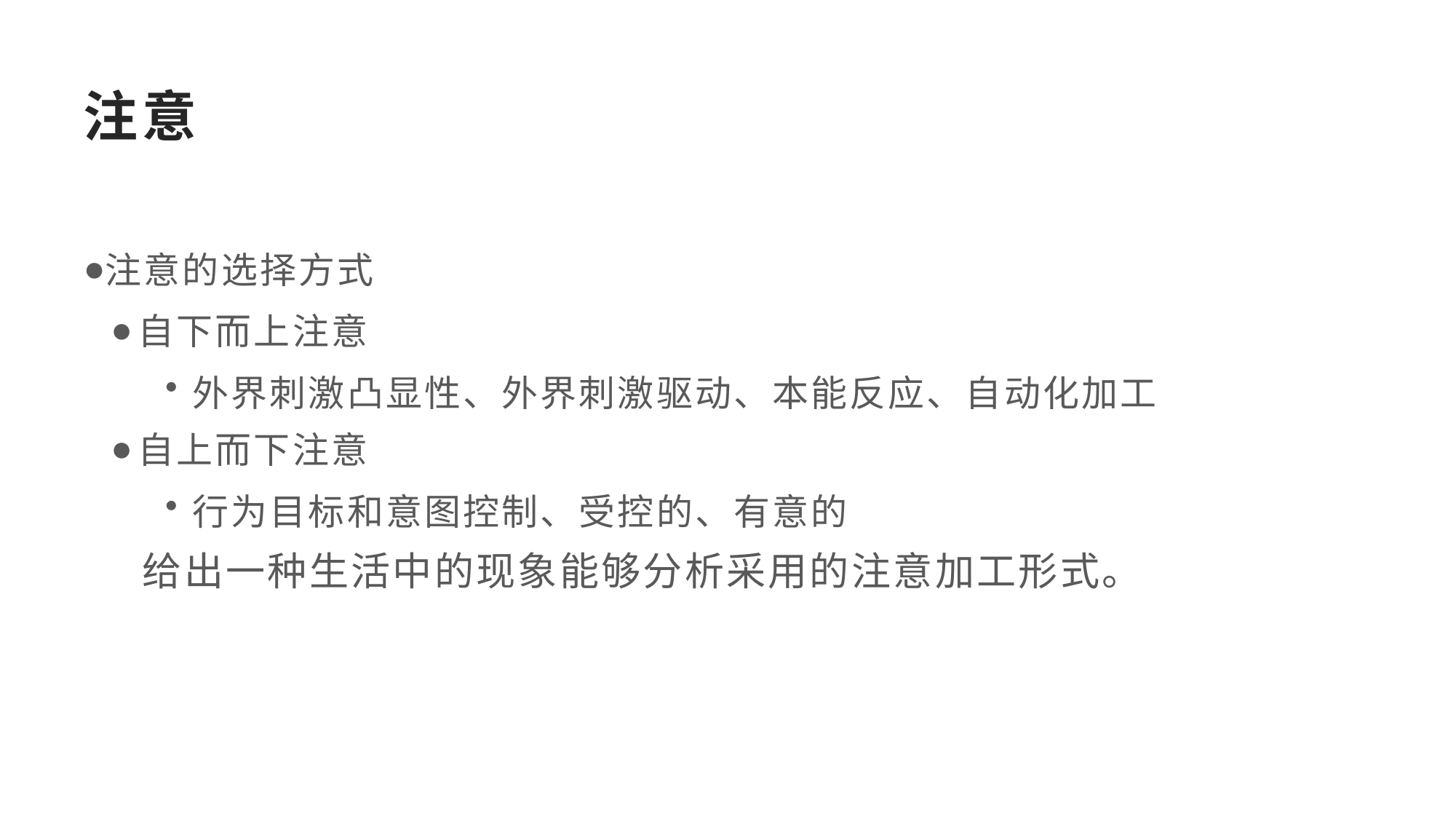

# 注意
注意的选择方式
自下而上注意
外界刺激凸显性、外界刺激驱动、本能反应、自动化加工
自上而下注意
行为目标和意图控制、受控的、有意的
  给出一种生活中的现象能够分析采用的注意加工形式。